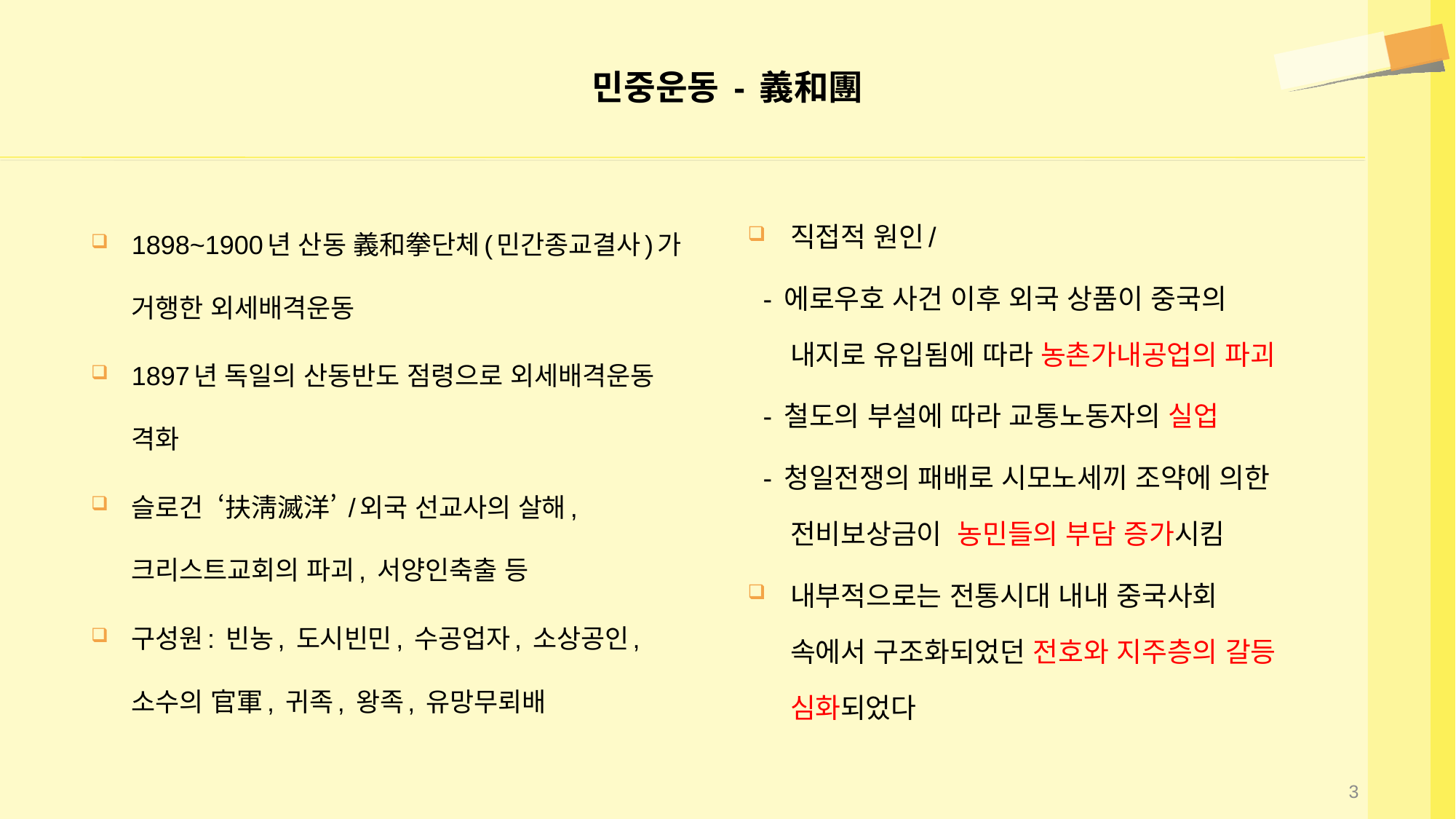

# 민중운동 - 義和團
1898~1900년 산동 義和拳단체(민간종교결사)가 거행한 외세배격운동
1897년 독일의 산동반도 점령으로 외세배격운동 격화
슬로건  ‘扶淸滅洋’ /외국 선교사의 살해, 크리스트교회의 파괴, 서양인축출 등
구성원: 빈농, 도시빈민, 수공업자, 소상공인, 소수의 官軍, 귀족, 왕족, 유망무뢰배
직접적 원인/
  - 에로우호 사건 이후 외국 상품이 중국의 내지로 유입됨에 따라 농촌가내공업의 파괴
  - 철도의 부설에 따라 교통노동자의 실업
  - 청일전쟁의 패배로 시모노세끼 조약에 의한 전비보상금이  농민들의 부담 증가시킴
내부적으로는 전통시대 내내 중국사회 속에서 구조화되었던 전호와 지주층의 갈등 심화되었다
3